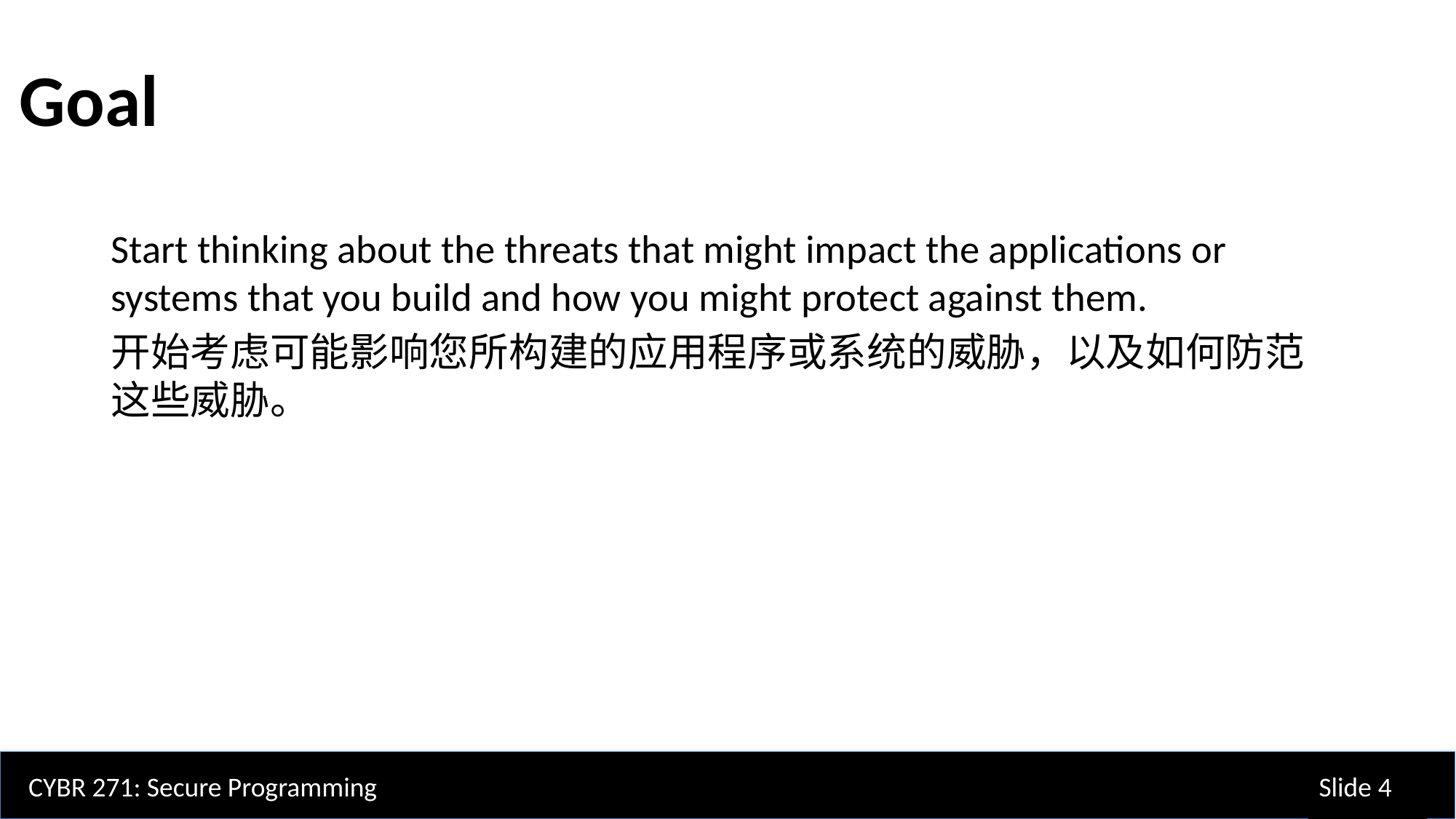

Goal
Start thinking about the threats that might impact the applications or systems that you build and how you might protect against them.
开始考虑可能影响您所构建的应用程序或系统的威胁，以及如何防范这些威胁。

CYBR 271: Secure Programming
Slide 4